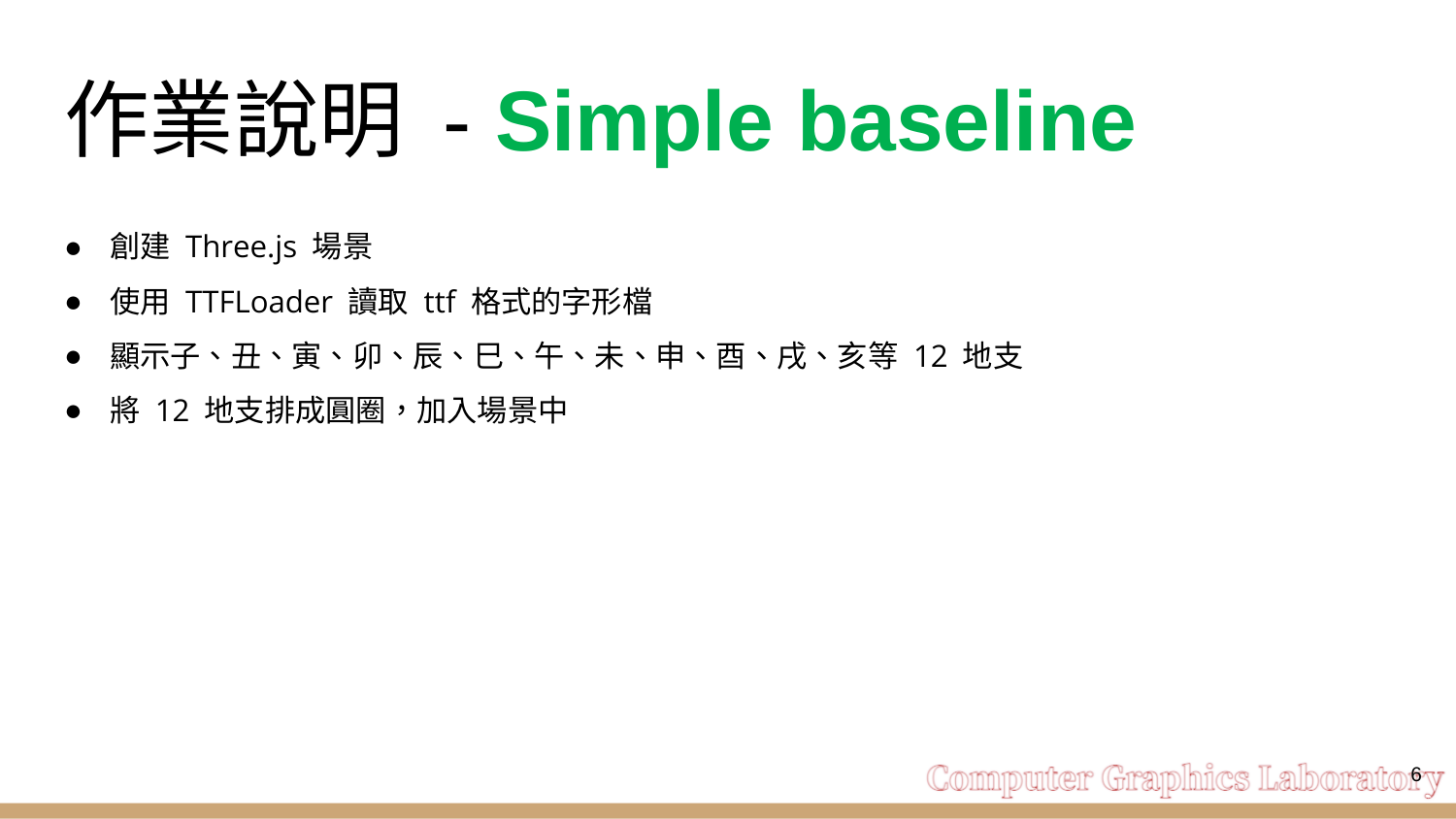

# 作業說明 - Simple baseline
創建 Three.js 場景
使用 TTFLoader 讀取 ttf 格式的字形檔
顯示子、丑、寅、卯、辰、巳、午、未、申、酉、戌、亥等 12 地支
將 12 地支排成圓圈，加入場景中

6